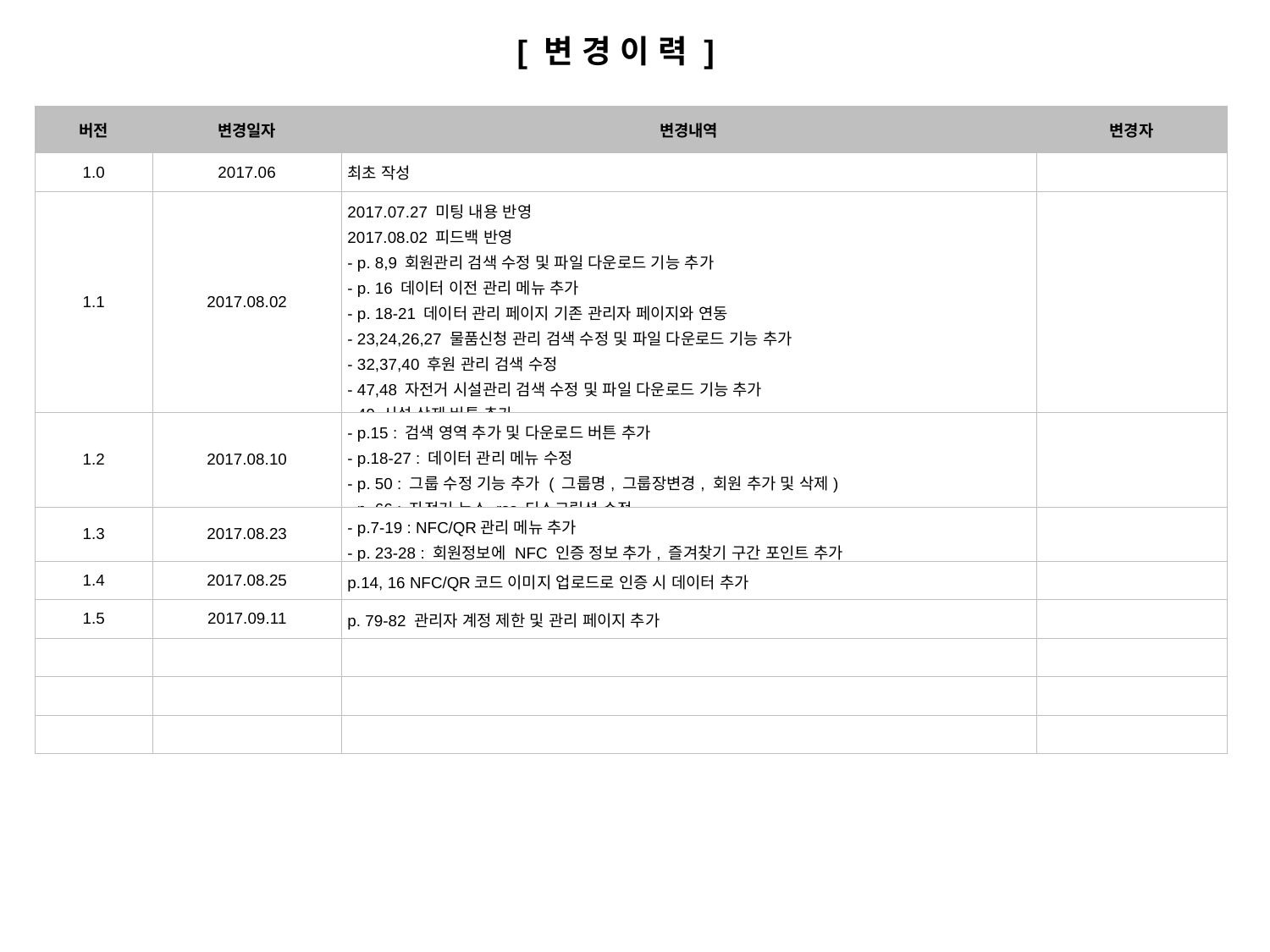

[ 변 경 이 력 ]
| 버전 | 변경일자 | 변경내역 | 변경자 |
| --- | --- | --- | --- |
| 1.0 | 2017.06 | 최초 작성 |  |
| 1.1 | 2017.08.02 | 2017.07.27 미팅 내용 반영 2017.08.02 피드백 반영 - p. 8,9 회원관리 검색 수정 및 파일 다운로드 기능 추가 - p. 16 데이터 이전 관리 메뉴 추가 - p. 18-21 데이터 관리 페이지 기존 관리자 페이지와 연동 - 23,24,26,27 물품신청 관리 검색 수정 및 파일 다운로드 기능 추가 - 32,37,40 후원 관리 검색 수정 - 47,48 자전거 시설관리 검색 수정 및 파일 다운로드 기능 추가 - 49 시설 삭제 버튼 추가 - 58,60 공지사항, 자전거 뉴스 페이지 기존 블로그 연결 |  |
| 1.2 | 2017.08.10 | - p.15 : 검색 영역 추가 및 다운로드 버튼 추가 - p.18-27 : 데이터 관리 메뉴 수정 - p. 50 : 그룹 수정 기능 추가 ( 그룹명, 그룹장변경, 회원 추가 및 삭제) - p. 66 : 자전거 뉴스 rss 디스크립션 수정 |  |
| 1.3 | 2017.08.23 | - p.7-19 : NFC/QR관리 메뉴 추가 - p. 23-28 : 회원정보에 NFC 인증 정보 추가, 즐겨찾기 구간 포인트 추가 |  |
| 1.4 | 2017.08.25 | p.14, 16 NFC/QR코드 이미지 업로드로 인증 시 데이터 추가 |  |
| 1.5 | 2017.09.11 | p. 79-82 관리자 계정 제한 및 관리 페이지 추가 |  |
|  |  |  |  |
|  |  |  |  |
|  |  |  |  |